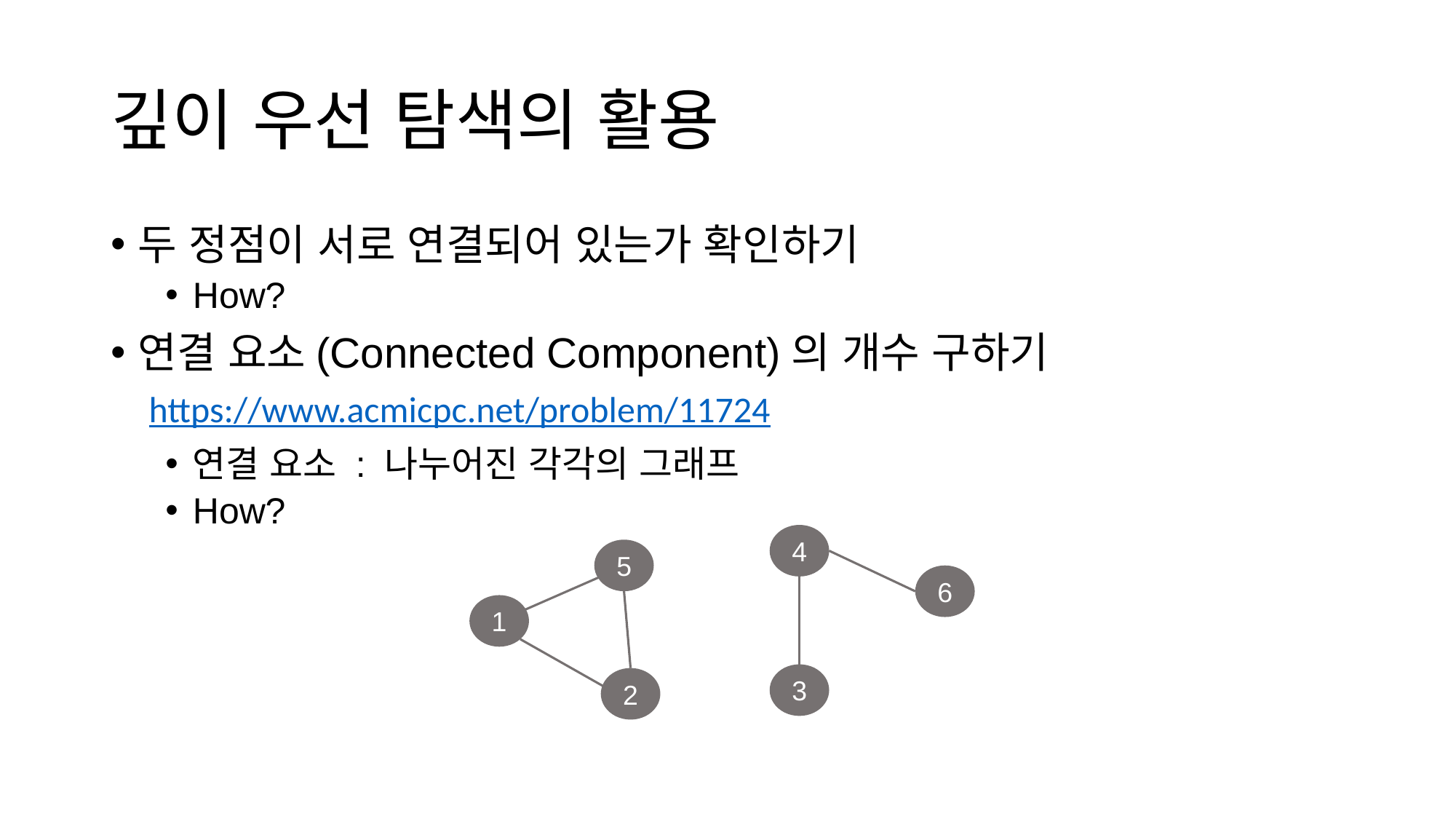

# 깊이 우선 탐색의 활용
두 정점이 서로 연결되어 있는가 확인하기
How?
연결 요소(Connected Component)의 개수 구하기

연결 요소 : 나누어진 각각의 그래프
How?
https://www.acmicpc.net/problem/11724

4
5
6
1
3
2